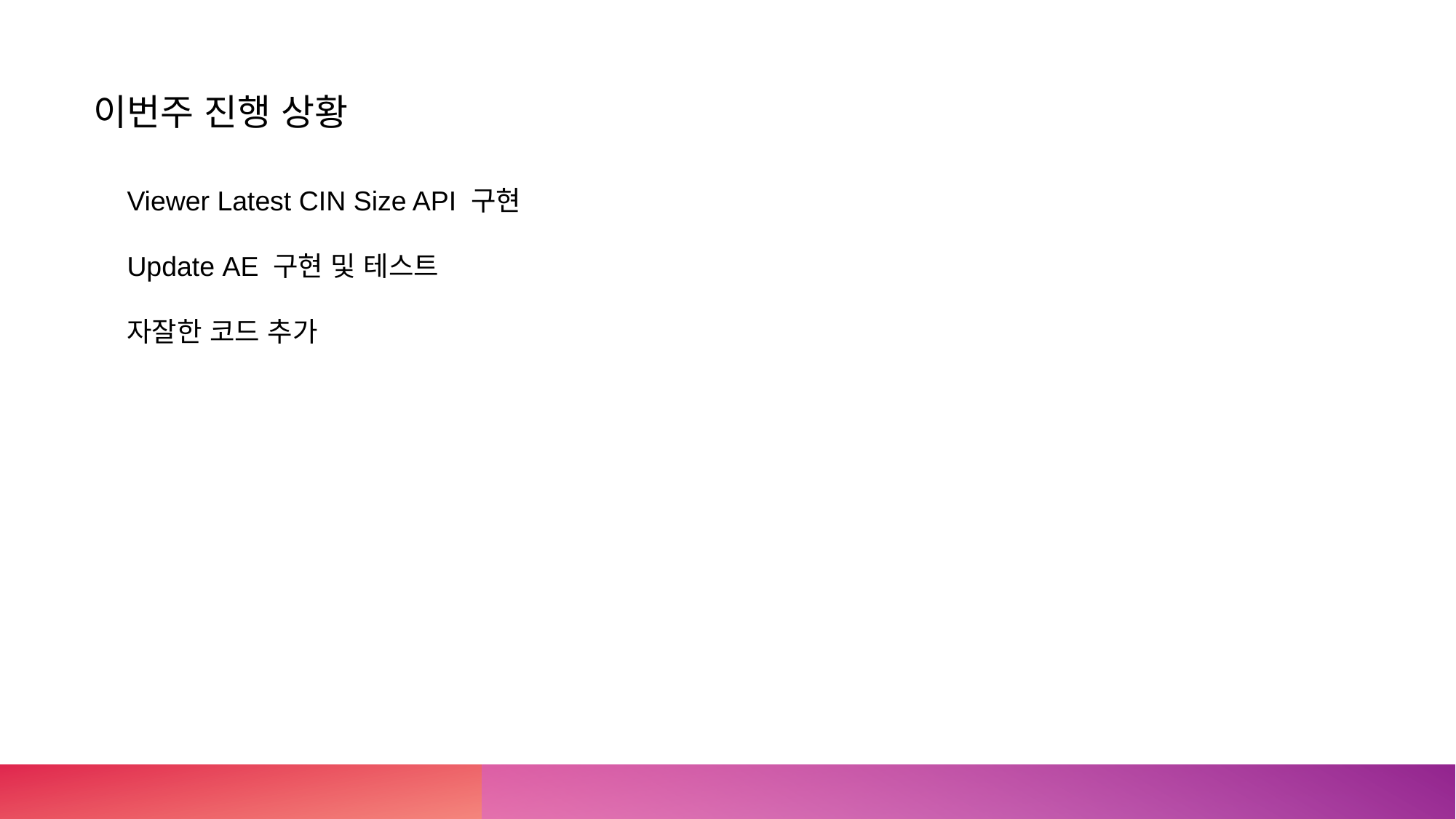

이번주 진행 상황
Viewer Latest CIN Size API 구현

Update AE 구현 및 테스트

자잘한 코드 추가